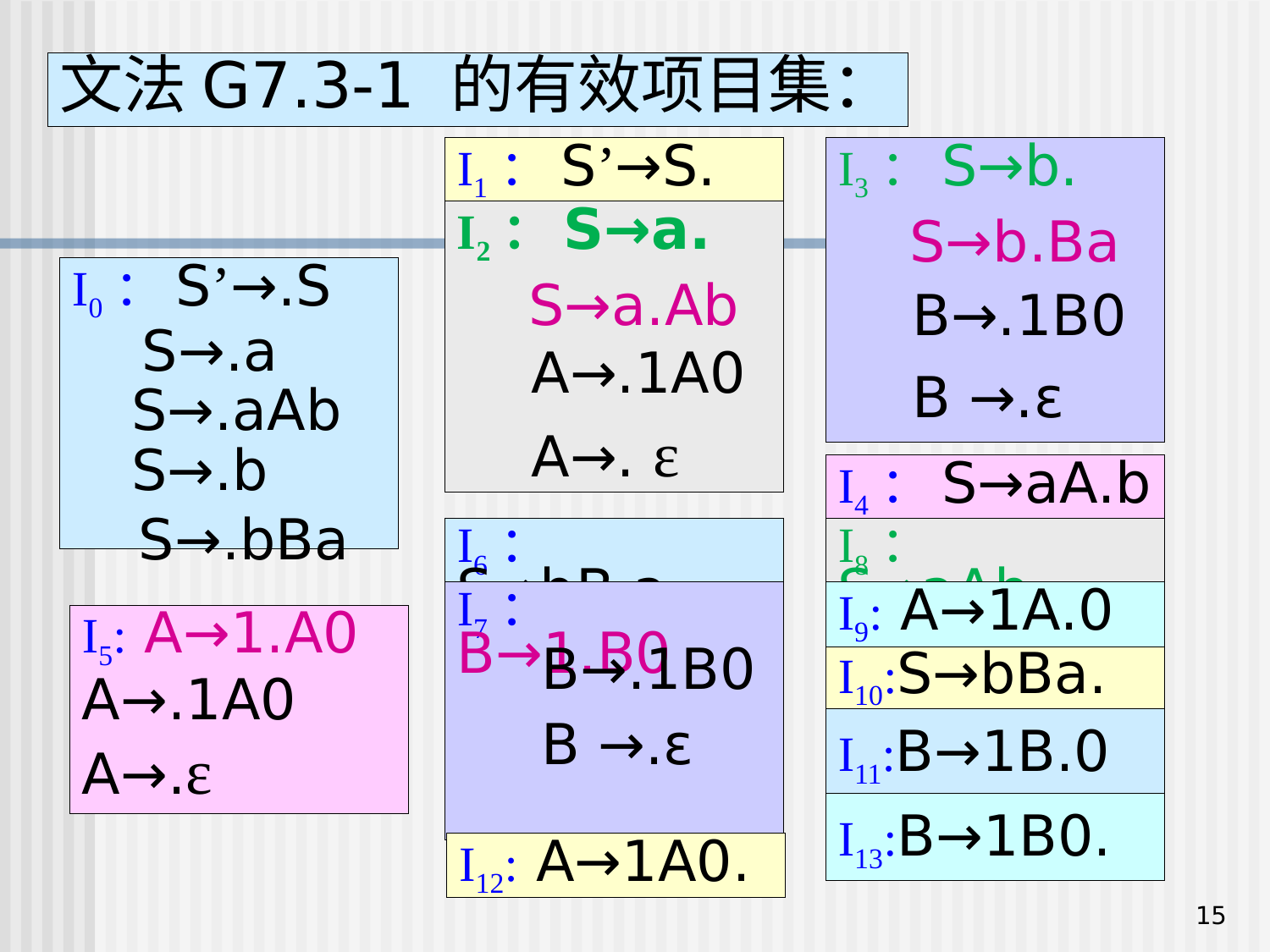

文法G7.3-1 的有效项目集：
I1：S’→S.
I3：S→b.
    S→b.Ba

I2：S→a.
    S→a.Ab

I0：S’→.S

B→.1B0
B →.ε
S→.a
A→.1A0
A→. ε
S→.aAb
S→.b
I4：S→aA.b
S→.bBa
I6：S→bB.a
I8：S→aAb.
I7：B→1.B0

I9: A→1A.0
I5: A→1.A0
A→.1A0
A→.ε
B→.1B0
B →.ε
I10:S→bBa.
I11:B→1B.0
I13:B→1B0.
I12: A→1A0.
15